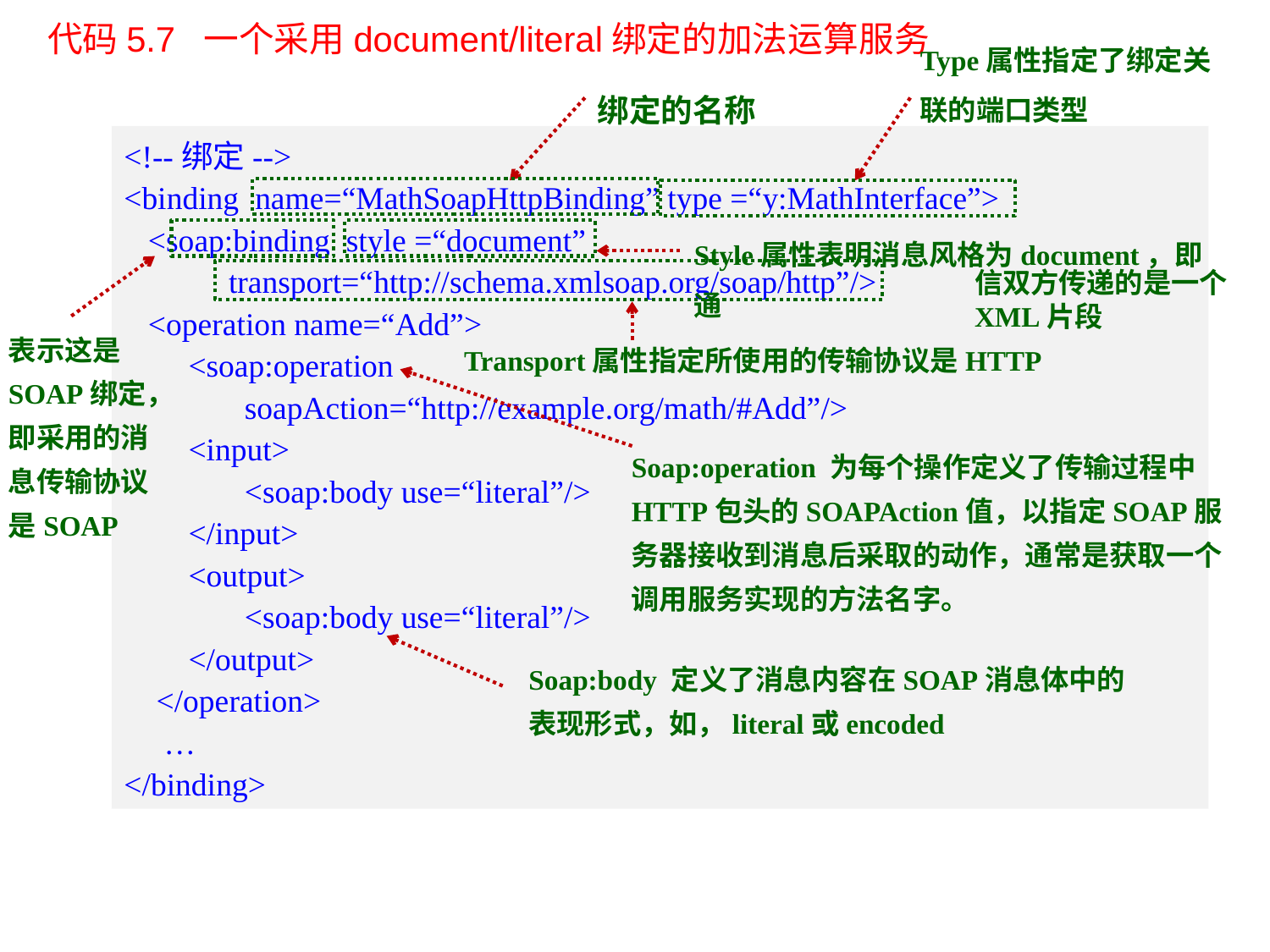

代码5.7  一个采用document/literal绑定的加法运算服务
Type属性指定了绑定关联的端口类型
绑定的名称
<!--绑定-->
<binding  name=“MathSoapHttpBinding” type =“y:MathInterface”>
   <soap:binding  style =“document”
             transport=“http://schema.xmlsoap.org/soap/http”/>
   <operation name=“Add”>
        <soap:operation
               soapAction=“http://example.org/math/#Add”/>
        <input>
               <soap:body use=“literal”/>
        </input>
        <output>
               <soap:body use=“literal”/>
        </output>
    </operation>
     …
</binding>

Style属性表明消息风格为document，即通

信双方传递的是一个XML片段

表示这是SOAP绑定，即采用的消息传输协议是SOAP
Transport属性指定所使用的传输协议是HTTP
Soap:operation 为每个操作定义了传输过程中HTTP包头的SOAPAction值，以指定SOAP服务器接收到消息后采取的动作，通常是获取一个调用服务实现的方法名字。
Soap:body 定义了消息内容在SOAP消息体中的表现形式，如，literal或encoded
23